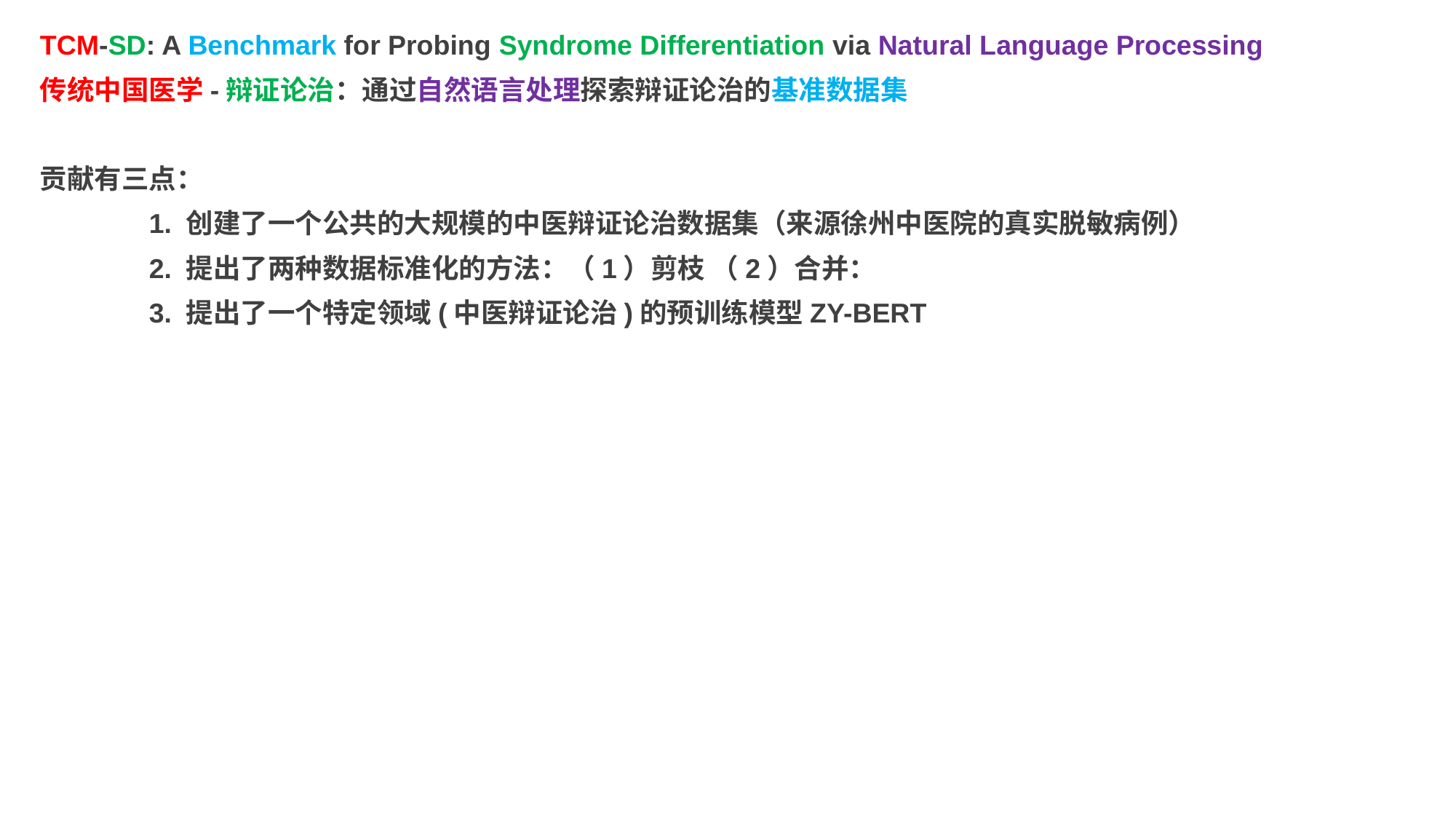

TCM-SD: A Benchmark for Probing Syndrome Differentiation via Natural Language Processing
传统中国医学-辩证论治：通过自然语言处理探索辩证论治的基准数据集

贡献有三点：
	1. 创建了一个公共的大规模的中医辩证论治数据集（来源徐州中医院的真实脱敏病例）
	2. 提出了两种数据标准化的方法：（1）剪枝 （2）合并：
	3. 提出了一个特定领域(中医辩证论治)的预训练模型ZY-BERT